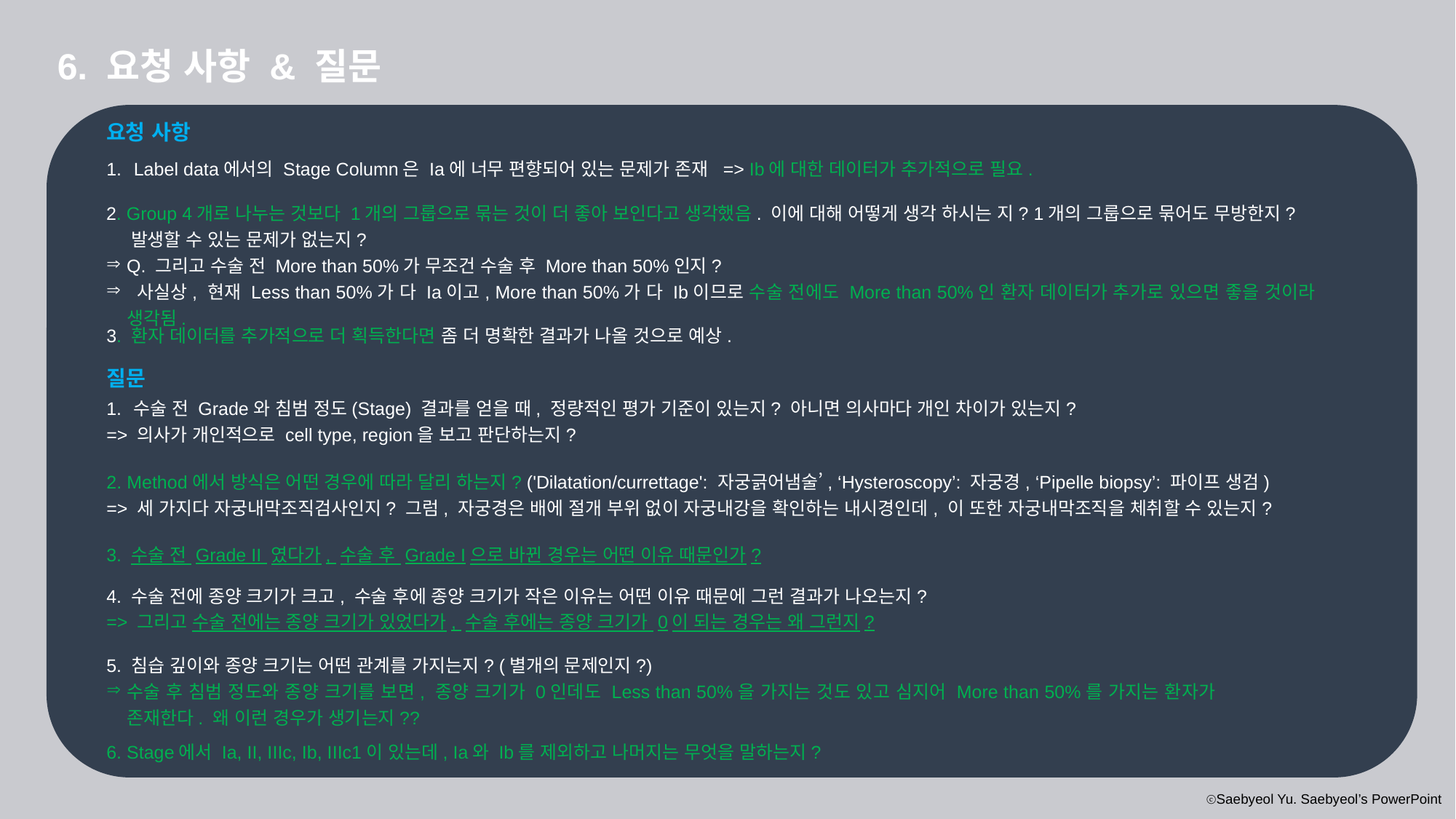

6. 요청 사항 & 질문

요청 사항
Label data에서의 Stage Column은 Ia에 너무 편향되어 있는 문제가 존재  => Ib에 대한 데이터가 추가적으로 필요.
2. Group 4개로 나누는 것보다 1개의 그룹으로 묶는 것이 더 좋아 보인다고 생각했음. 이에 대해 어떻게 생각 하시는 지? 1개의 그룹으로 묶어도 무방한지?
    발생할 수 있는 문제가 없는지?
Q. 그리고 수술 전 More than 50%가 무조건 수술 후 More than 50%인지?
 사실상, 현재 Less than 50%가 다 Ia이고, More than 50%가 다 Ib이므로 수술 전에도 More than 50%인 환자 데이터가 추가로 있으면 좋을 것이라 생각됨.
3. 환자 데이터를 추가적으로 더 획득한다면 좀 더 명확한 결과가 나올 것으로 예상.
질문
수술 전 Grade와 침범 정도(Stage) 결과를 얻을 때, 정량적인 평가 기준이 있는지? 아니면 의사마다 개인 차이가 있는지?
=> 의사가 개인적으로 cell type, region을 보고 판단하는지?
2. Method에서 방식은 어떤 경우에 따라 달리 하는지? ('Dilatation/currettage': 자궁긁어냄술’, ‘Hysteroscopy’: 자궁경, ‘Pipelle biopsy’: 파이프 생검)
=> 세 가지다 자궁내막조직검사인지? 그럼, 자궁경은 배에 절개 부위 없이 자궁내강을 확인하는 내시경인데, 이 또한 자궁내막조직을 체취할 수 있는지?
3. 수술 전 Grade II 였다가, 수술 후 Grade I으로 바뀐 경우는 어떤 이유 때문인가?
4. 수술 전에 종양 크기가 크고, 수술 후에 종양 크기가 작은 이유는 어떤 이유 때문에 그런 결과가 나오는지?
=> 그리고 수술 전에는 종양 크기가 있었다가, 수술 후에는 종양 크기가 0이 되는 경우는 왜 그런지?
5. 침습 깊이와 종양 크기는 어떤 관계를 가지는지? (별개의 문제인지?)
수술 후 침범 정도와 종양 크기를 보면, 종양 크기가 0인데도 Less than 50%을 가지는 것도 있고 심지어 More than 50%를 가지는 환자가 존재한다. 왜 이런 경우가 생기는지??
6. Stage에서 Ia, II, IIIc, Ib, IIIc1이 있는데, Ia와 Ib를 제외하고 나머지는 무엇을 말하는지?